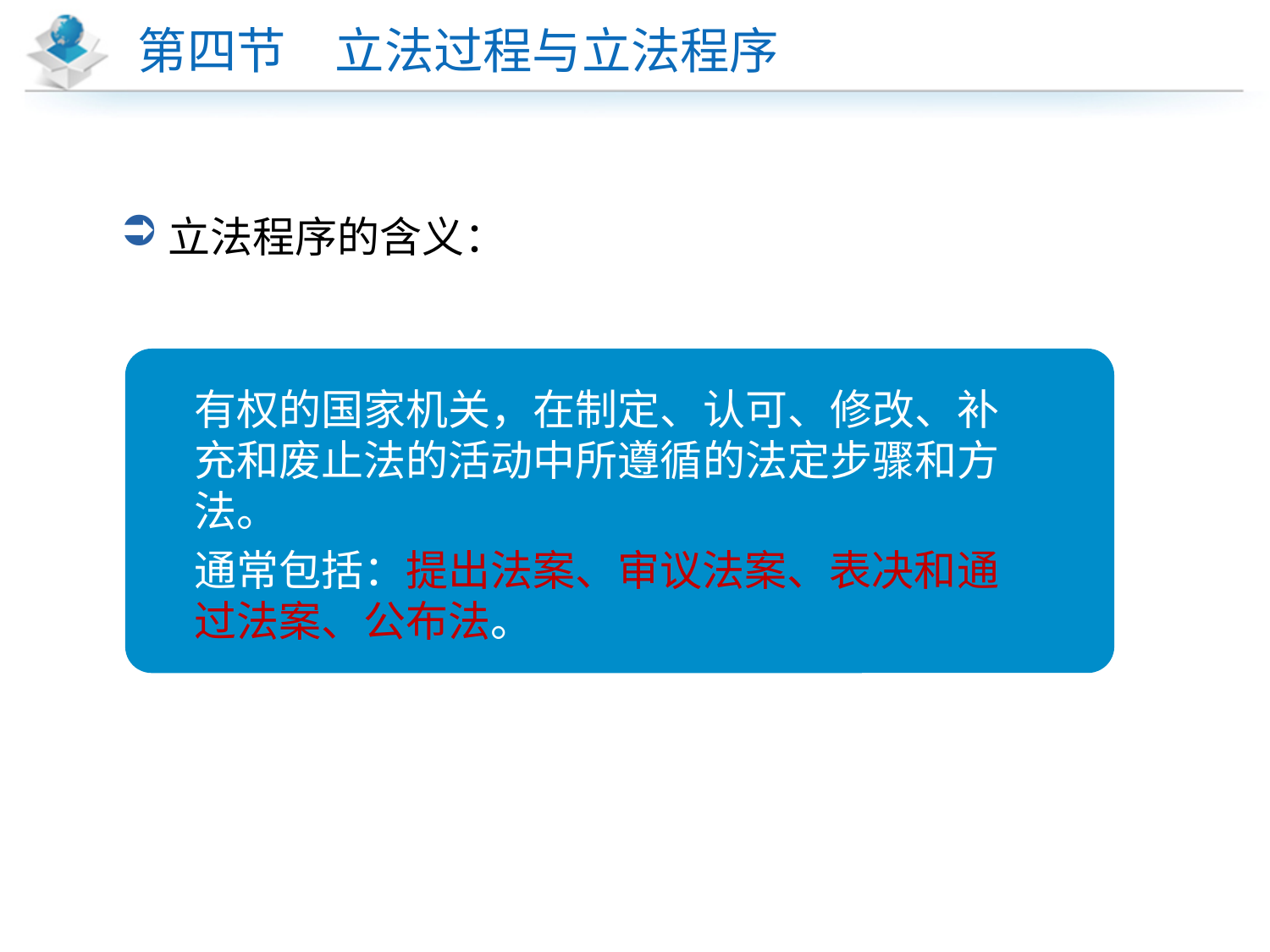

# 第四节　立法过程与立法程序
立法程序的含义：

有权的国家机关，在制定、认可、修改、补充和废止法的活动中所遵循的法定步骤和方法。
通常包括：提出法案、审议法案、表决和通过法案、公布法。